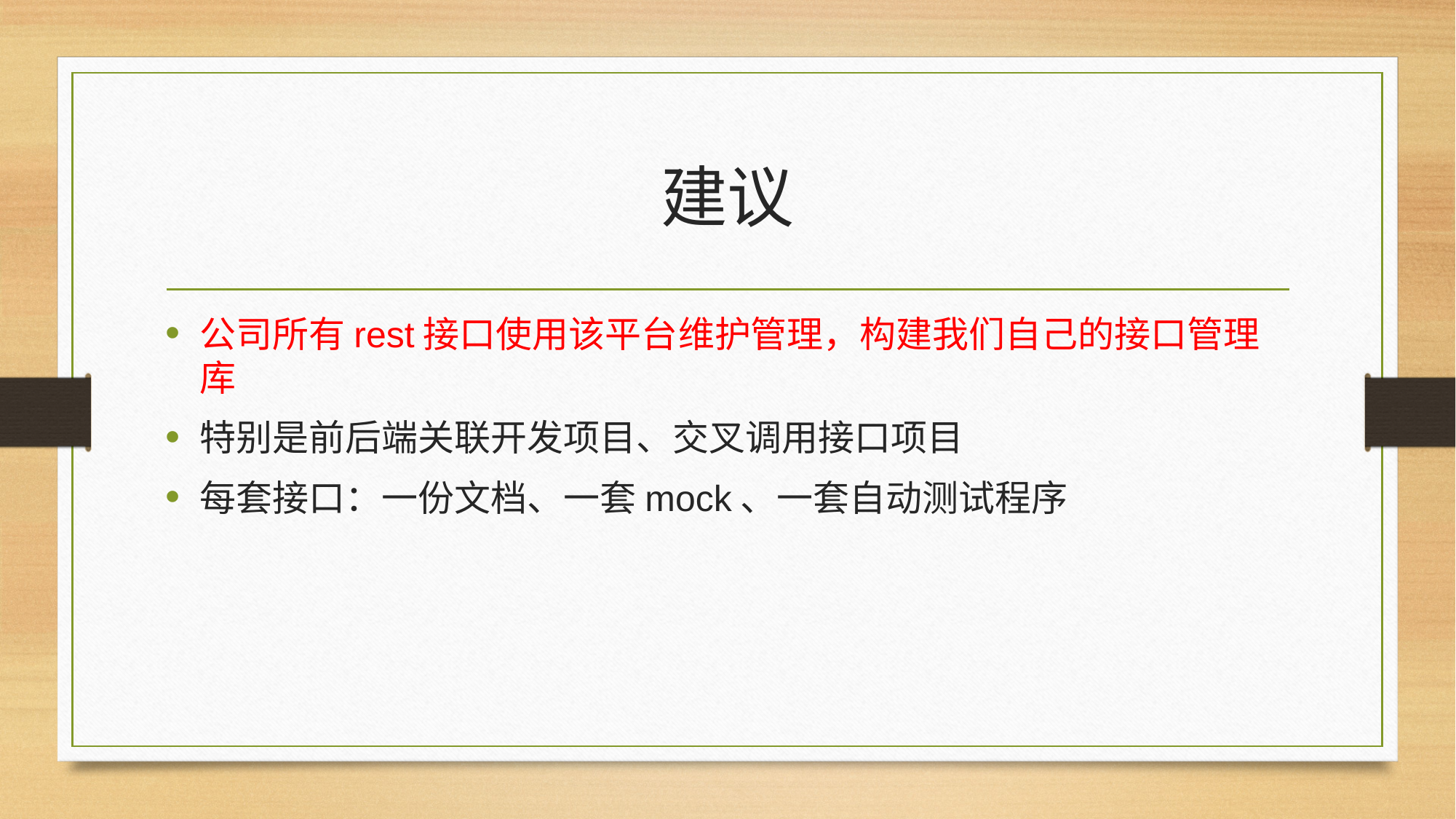

# 建议
公司所有rest接口使用该平台维护管理，构建我们自己的接口管理库
特别是前后端关联开发项目、交叉调用接口项目
每套接口：一份文档、一套mock、一套自动测试程序